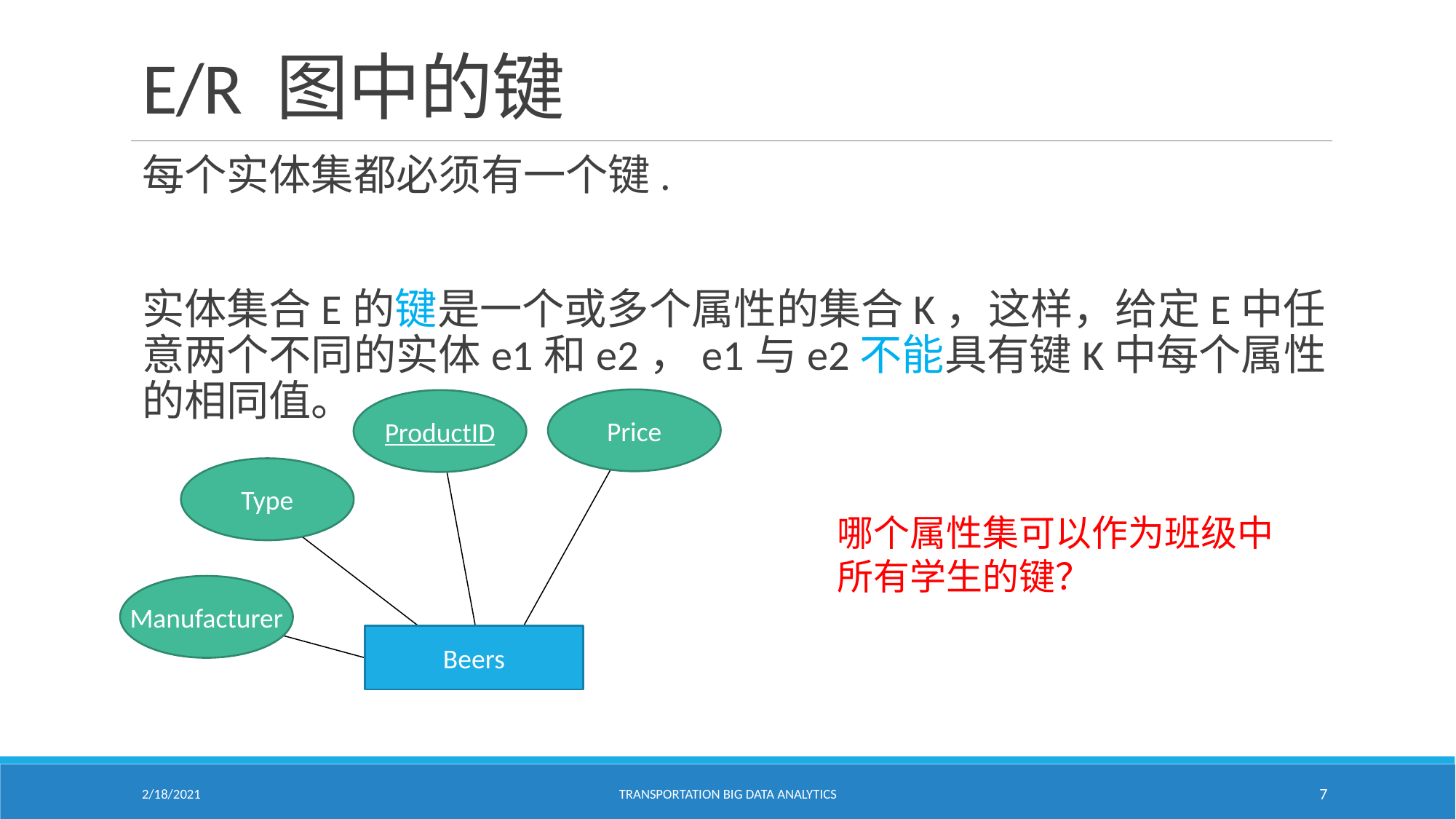

# E/R 图中的键
每个实体集都必须有一个键.

实体集合E的键是一个或多个属性的集合K，这样，给定E中任意两个不同的实体e1和e2，e1与e2不能具有键K中每个属性的相同值。
Price
ProductID

Type
哪个属性集可以作为班级中所有学生的键？

Manufacturer

Beers
2/18/2021
Transportation Big Data Analytics
7